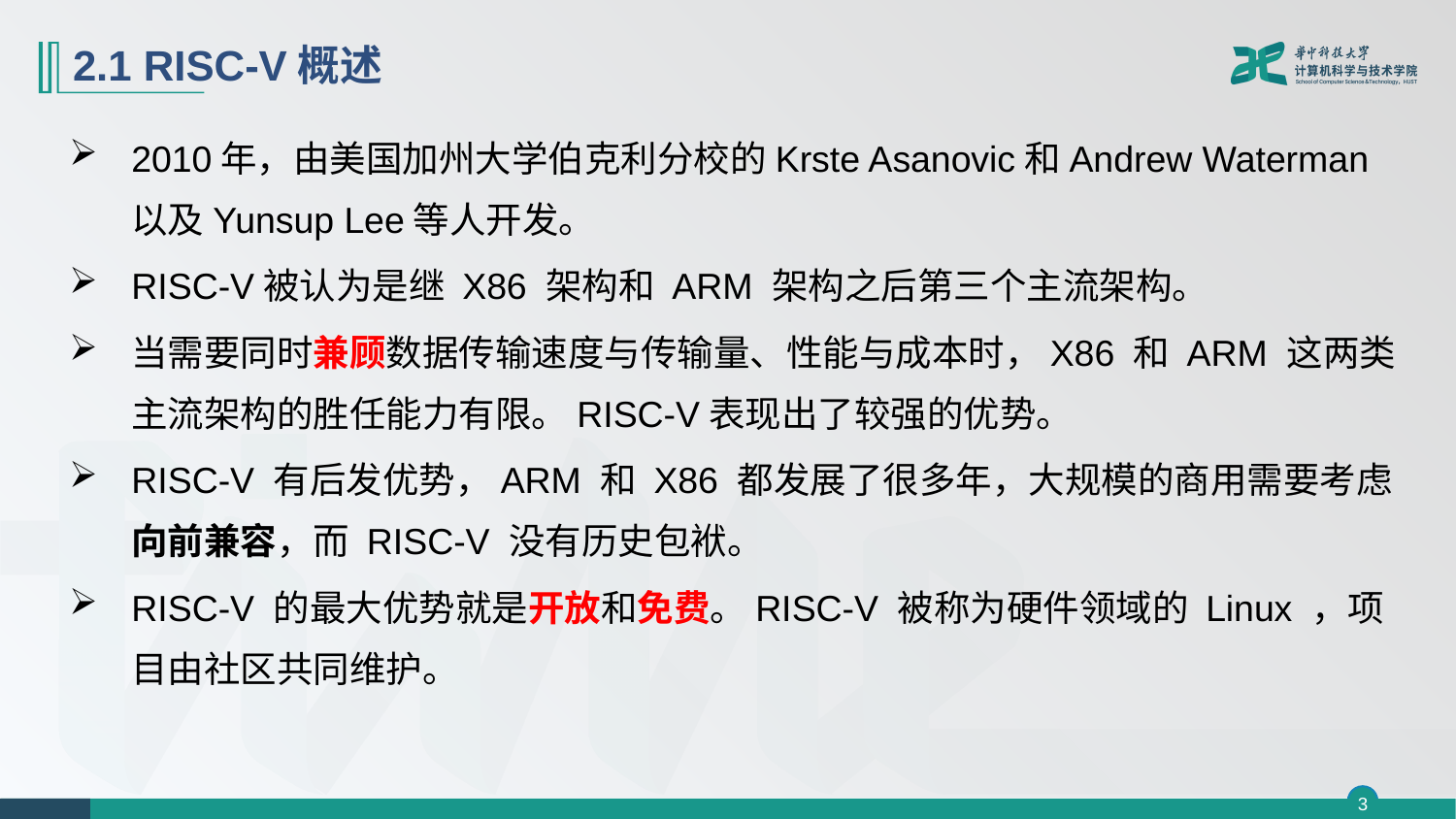

# 2.1 RISC-V概述
2010年，由美国加州大学伯克利分校的Krste Asanovic和Andrew Waterman以及Yunsup Lee等人开发。
RISC-V被认为是继 X86 架构和 ARM 架构之后第三个主流架构。
当需要同时兼顾数据传输速度与传输量、性能与成本时，X86 和 ARM 这两类主流架构的胜任能力有限。RISC-V表现出了较强的优势。
RISC-V 有后发优势，ARM 和 X86 都发展了很多年，大规模的商用需要考虑向前兼容，而 RISC-V 没有历史包袱。
RISC-V 的最大优势就是开放和免费。RISC-V 被称为硬件领域的 Linux ，项目由社区共同维护。